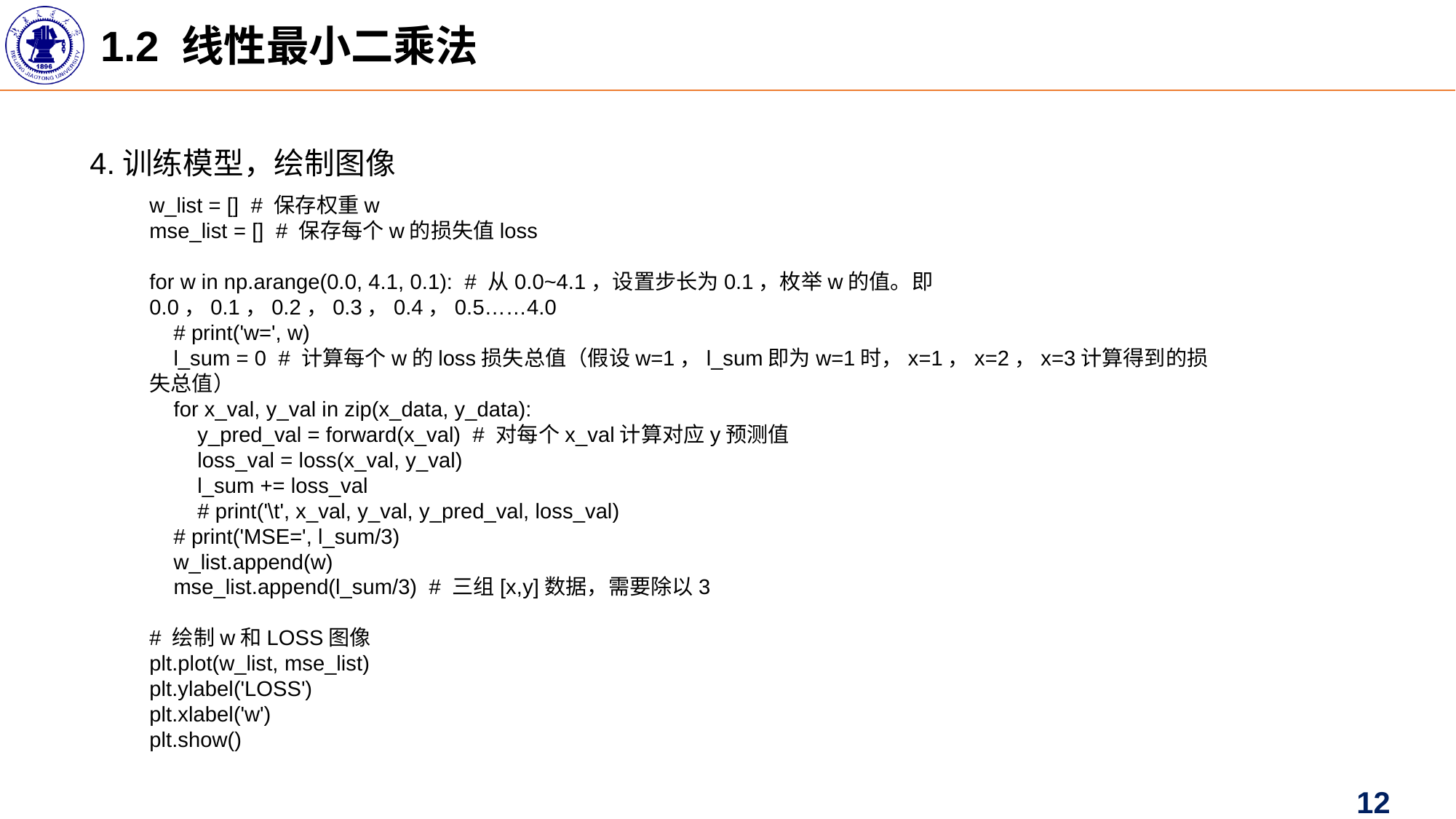

1.2 线性最小二乘法
4.训练模型，绘制图像
w_list = []  # 保存权重w
mse_list = []  # 保存每个w的损失值loss

for w in np.arange(0.0, 4.1, 0.1):  # 从0.0~4.1，设置步长为0.1，枚举w的值。即0.0，0.1，0.2，0.3，0.4，0.5……4.0
    # print('w=', w)
    l_sum = 0  # 计算每个w的loss损失总值（假设w=1，l_sum即为w=1时，x=1，x=2，x=3计算得到的损失总值）
    for x_val, y_val in zip(x_data, y_data):
        y_pred_val = forward(x_val)  # 对每个x_val计算对应y预测值
        loss_val = loss(x_val, y_val)
        l_sum += loss_val
        # print('\t', x_val, y_val, y_pred_val, loss_val)
    # print('MSE=', l_sum/3)
    w_list.append(w)
    mse_list.append(l_sum/3)  # 三组[x,y]数据，需要除以3

# 绘制w和LOSS图像
plt.plot(w_list, mse_list)
plt.ylabel('LOSS')
plt.xlabel('w')
plt.show()